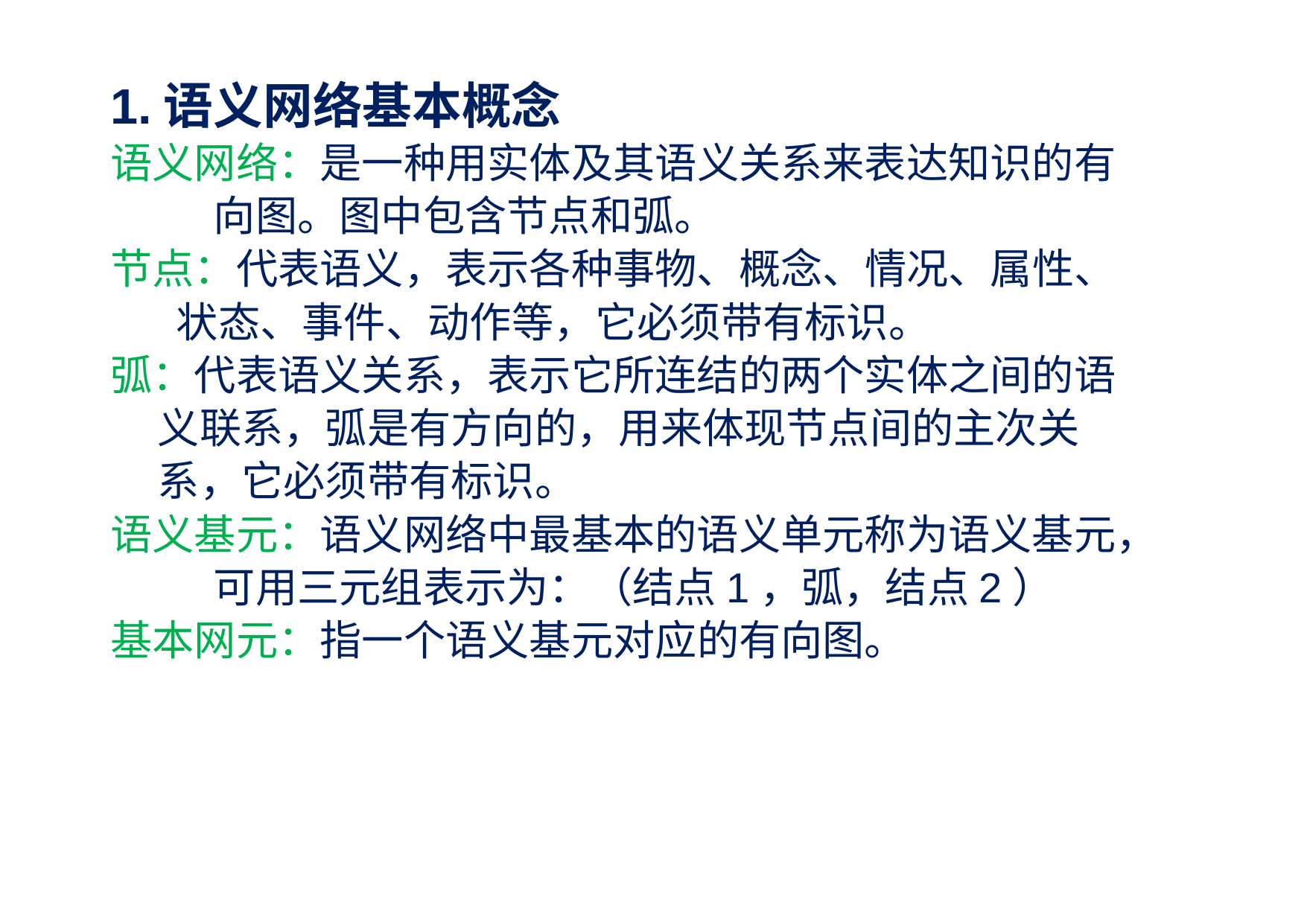

1.语义网络基本概念
语义网络：是一种用实体及其语义关系来表达知识的有
          向图。图中包含节点和弧。
节点：代表语义，表示各种事物、概念、情况、属性、
      状态、事件、动作等，它必须带有标识。
弧：代表语义关系，表示它所连结的两个实体之间的语
    义联系，弧是有方向的，用来体现节点间的主次关
    系，它必须带有标识。
语义基元：语义网络中最基本的语义单元称为语义基元，
          可用三元组表示为：（结点1，弧，结点2）
基本网元：指一个语义基元对应的有向图。
78